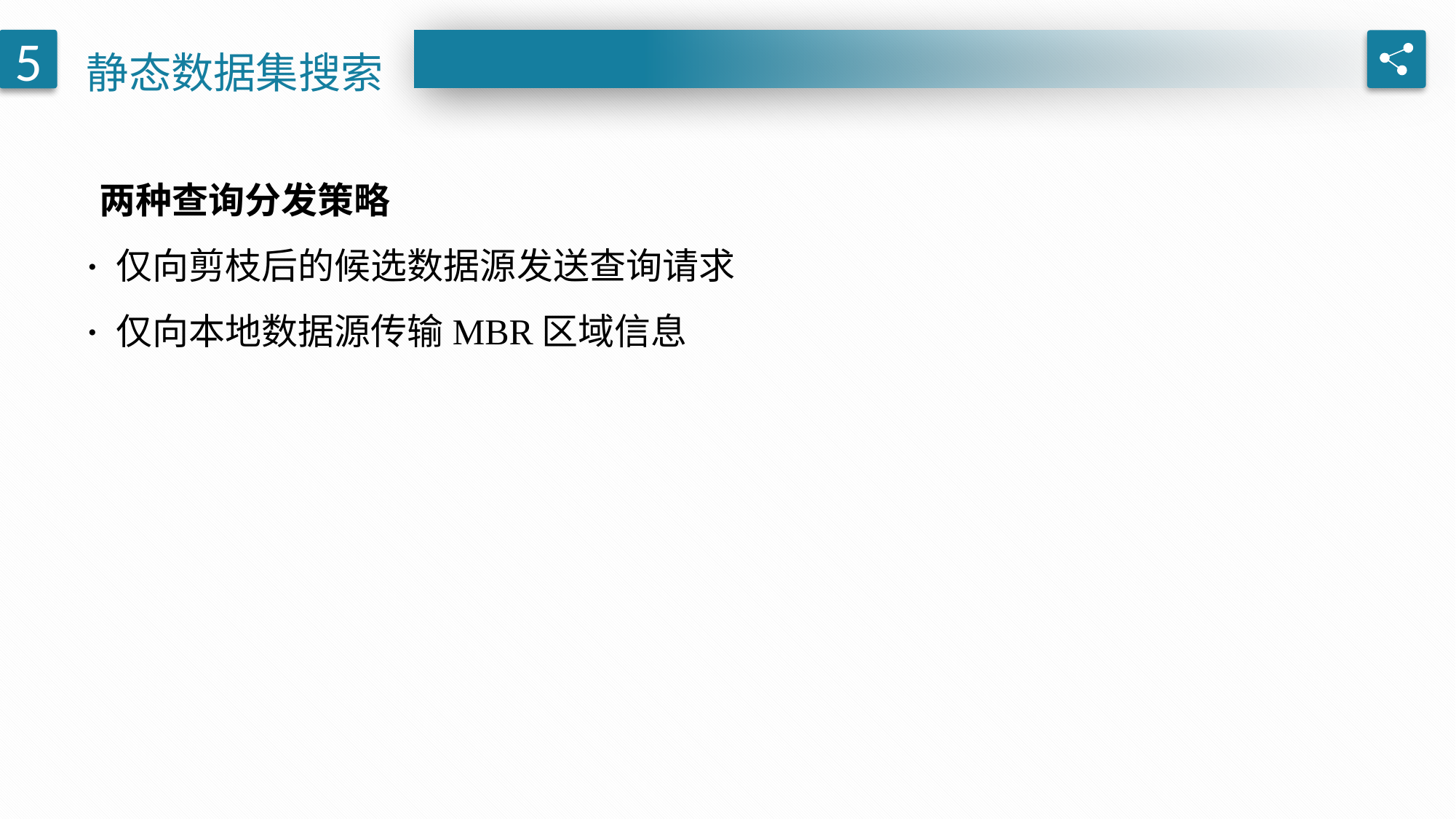

静态数据集搜索
5

 两种查询分发策略
· 仅向剪枝后的候选数据源发送查询请求
· 仅向本地数据源传输MBR区域信息